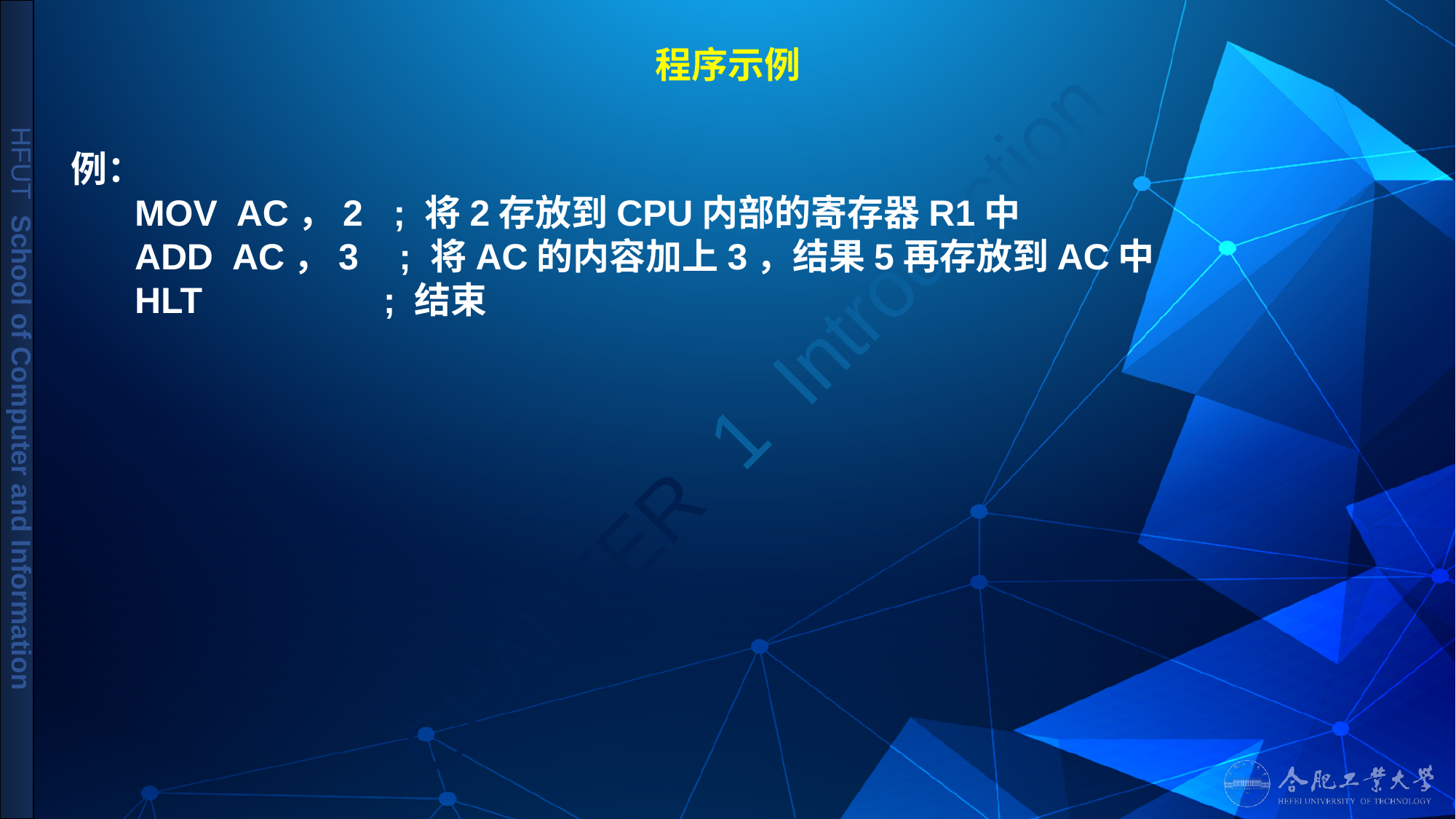

# 程序示例
       例：
      	  MOV  AC，2   ; 将2存放到CPU内部的寄存器R1中
   	  ADD  AC，3    ; 将AC的内容加上3，结果5再存放到AC中
    	  HLT      	     ; 结束